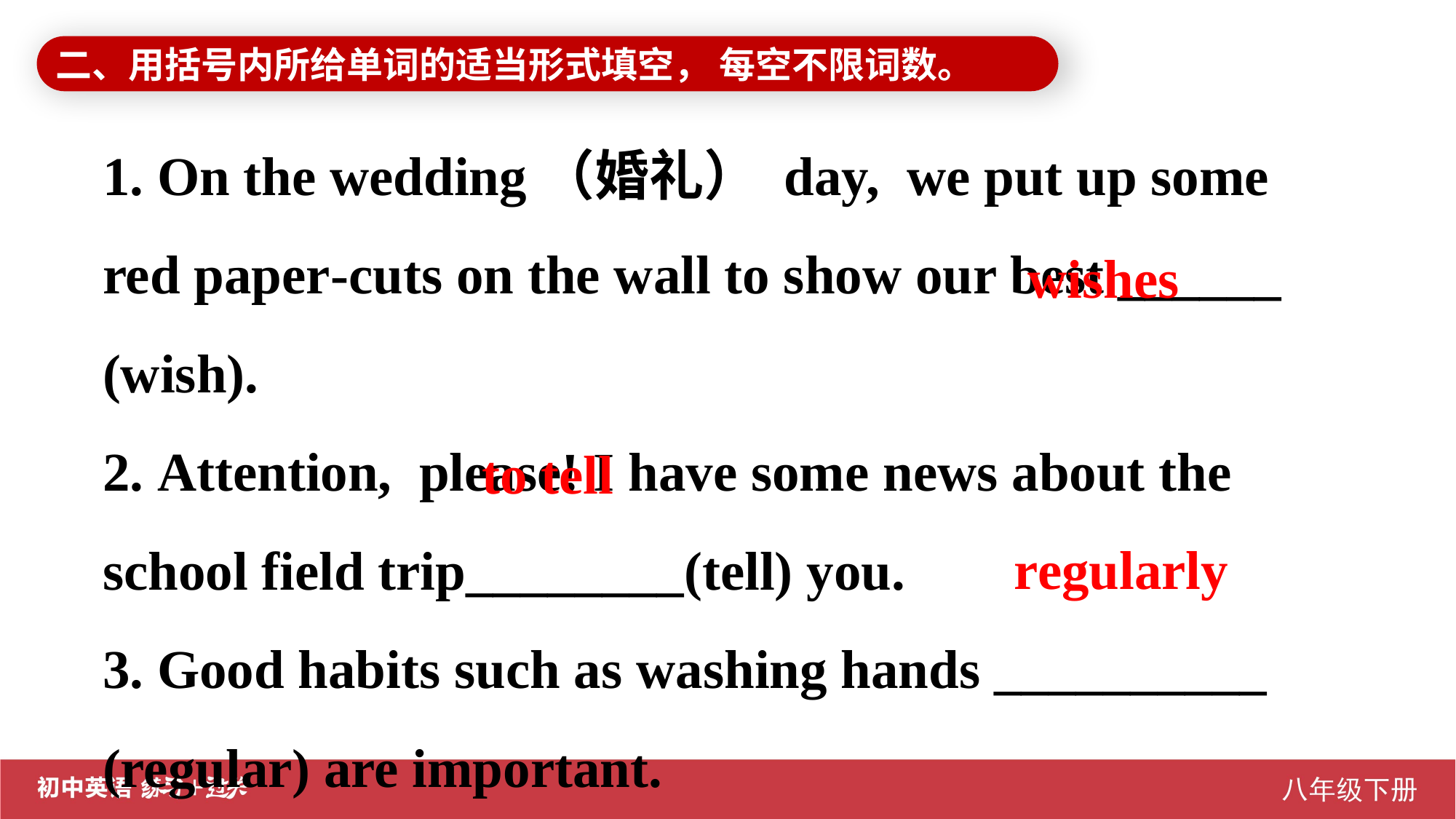

二、用括号内所给单词的适当形式填空， 每空不限词数。
1. On the wedding（婚礼） day,  we put up some red paper-cuts on the wall to show our best ______ (wish).
2. Attention,  please! I have some news about the school field trip________(tell) you.
3. Good habits such as washing hands __________ (regular) are important.
 wishes
to tell
regularly